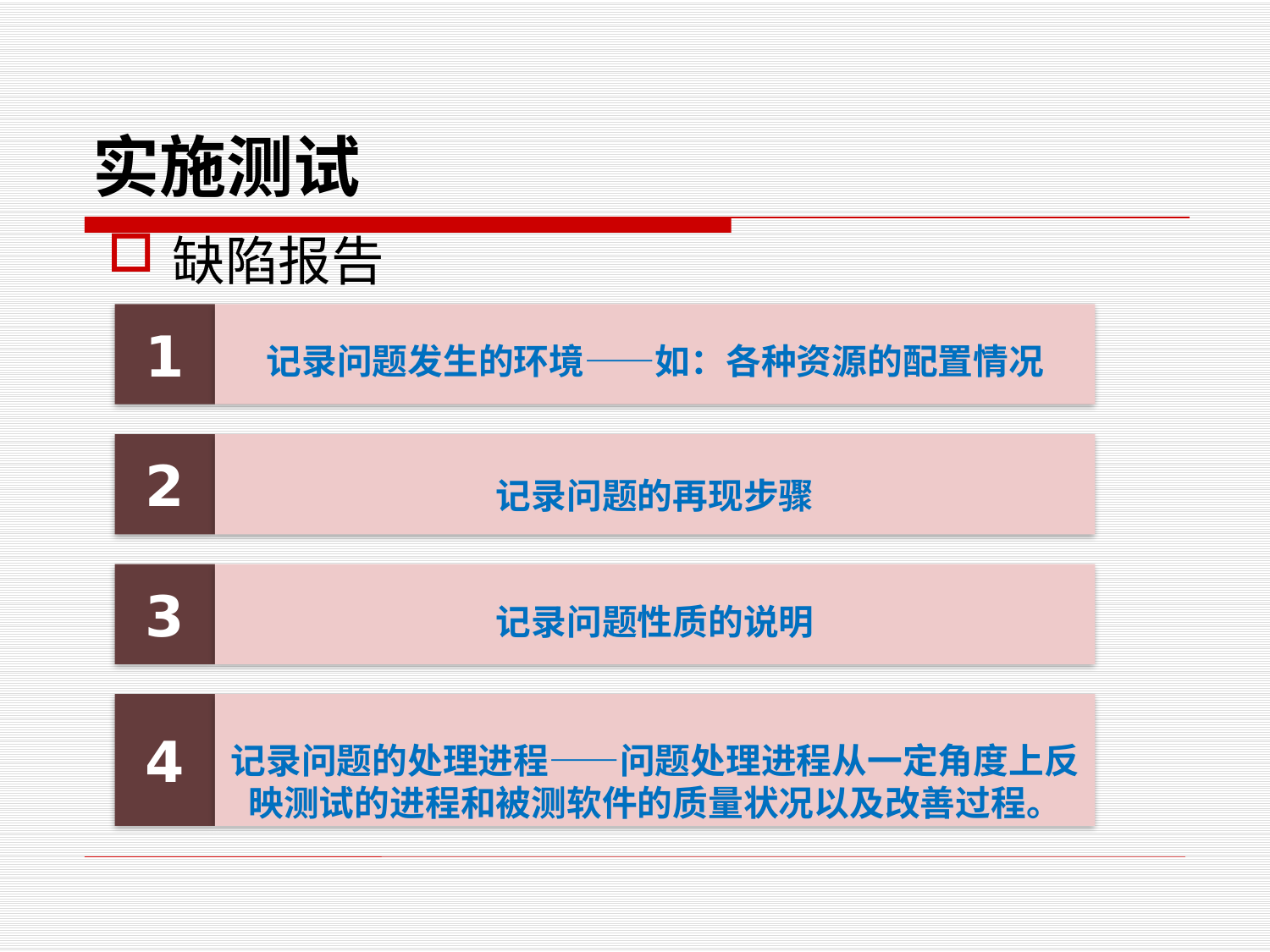

# 实施测试
缺陷报告
1

记录问题发生的环境——如：各种资源的配置情况

2

记录问题的再现步骤

3

记录问题性质的说明

4

记录问题的处理进程——问题处理进程从一定角度上反
映测试的进程和被测软件的质量状况以及改善过程。